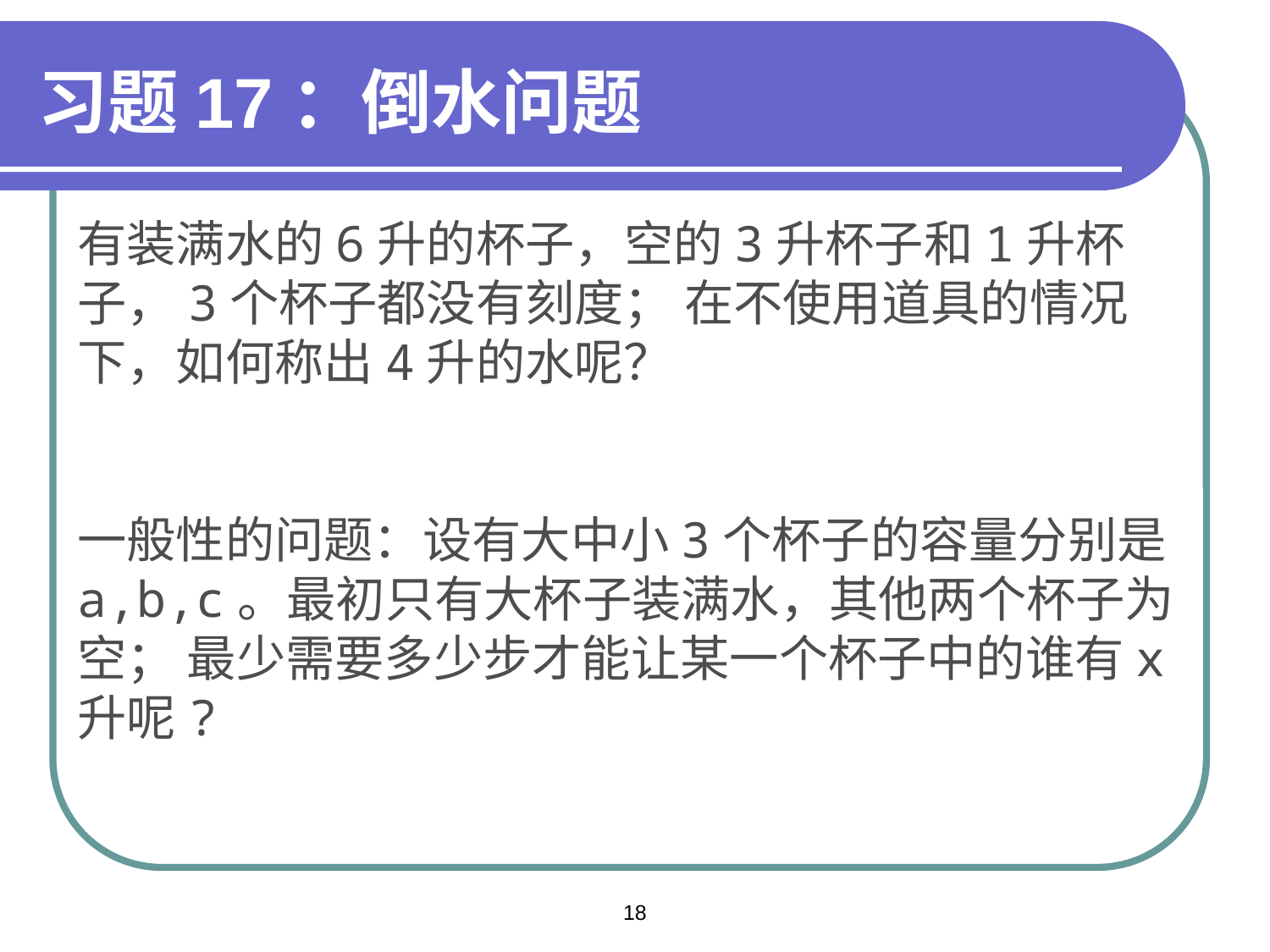

习题17：倒水问题
有装满水的6升的杯子，空的3升杯子和1升杯子，3个杯子都没有刻度； 在不使用道具的情况下，如何称出4升的水呢？

一般性的问题：设有大中小3个杯子的容量分别是a,b,c。最初只有大杯子装满水，其他两个杯子为空； 最少需要多少步才能让某一个杯子中的谁有x升呢?
18